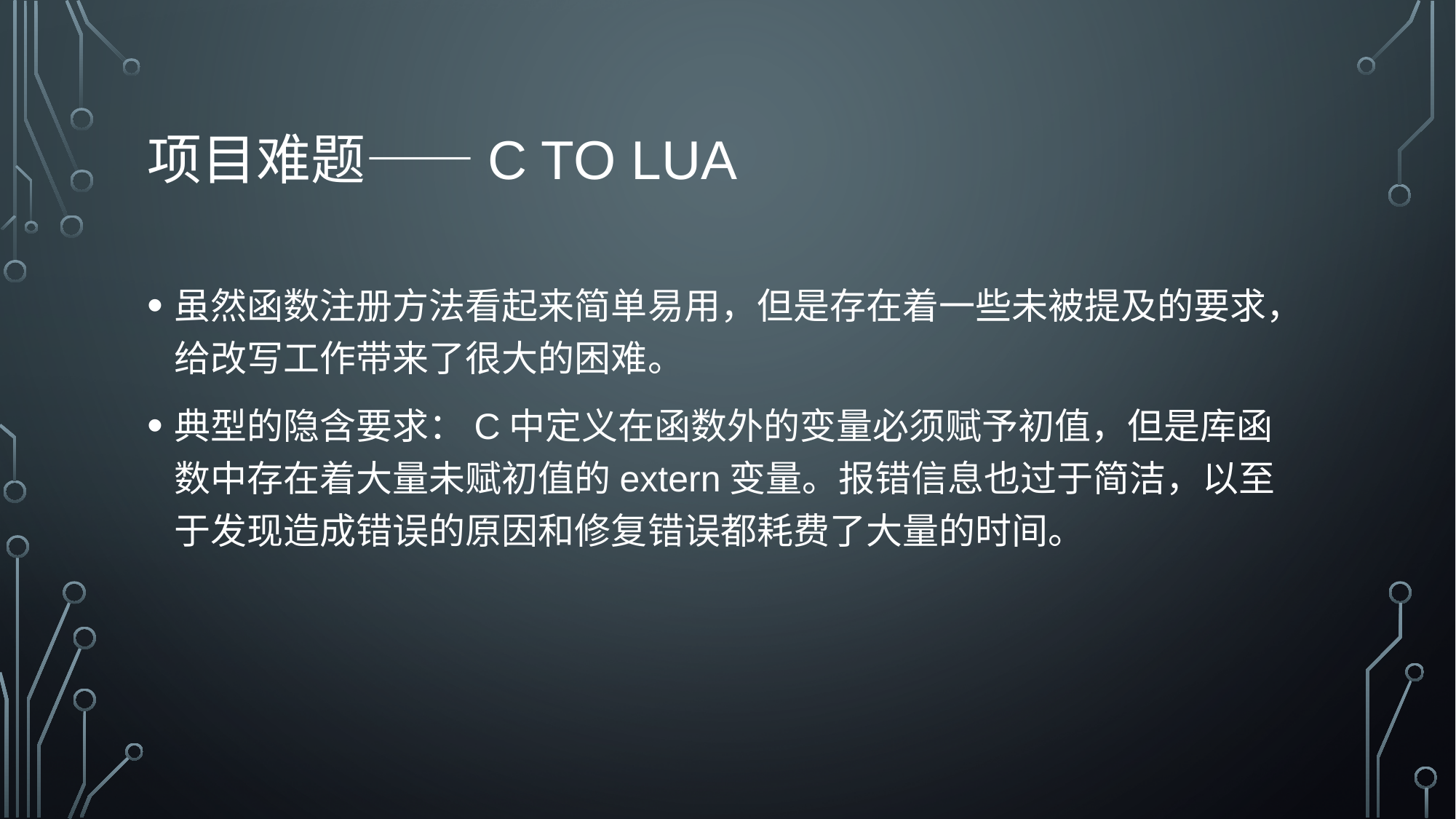

# 项目难题——C to lua
虽然函数注册方法看起来简单易用，但是存在着一些未被提及的要求，给改写工作带来了很大的困难。
典型的隐含要求：C中定义在函数外的变量必须赋予初值，但是库函数中存在着大量未赋初值的extern变量。报错信息也过于简洁，以至于发现造成错误的原因和修复错误都耗费了大量的时间。